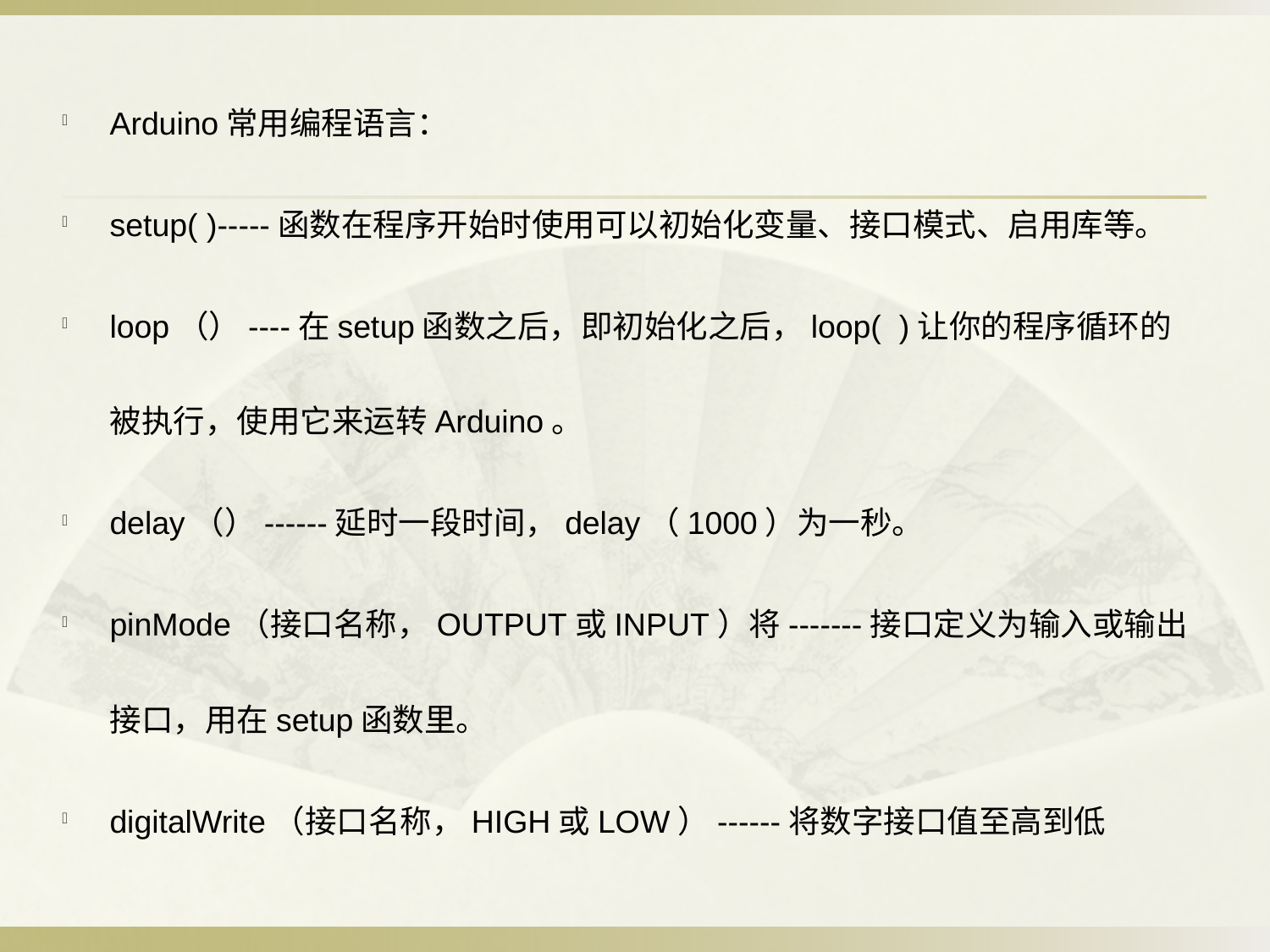

Arduino常用编程语言：
setup( )-----函数在程序开始时使用可以初始化变量、接口模式、启用库等。
loop（）----在setup函数之后，即初始化之后，loop(  )让你的程序循环的被执行，使用它来运转Arduino。
delay（）------延时一段时间，delay（1000）为一秒。
pinMode（接口名称，OUTPUT或INPUT）将-------接口定义为输入或输出接口，用在setup函数里。
digitalWrite（接口名称，HIGH或LOW）------将数字接口值至高到低